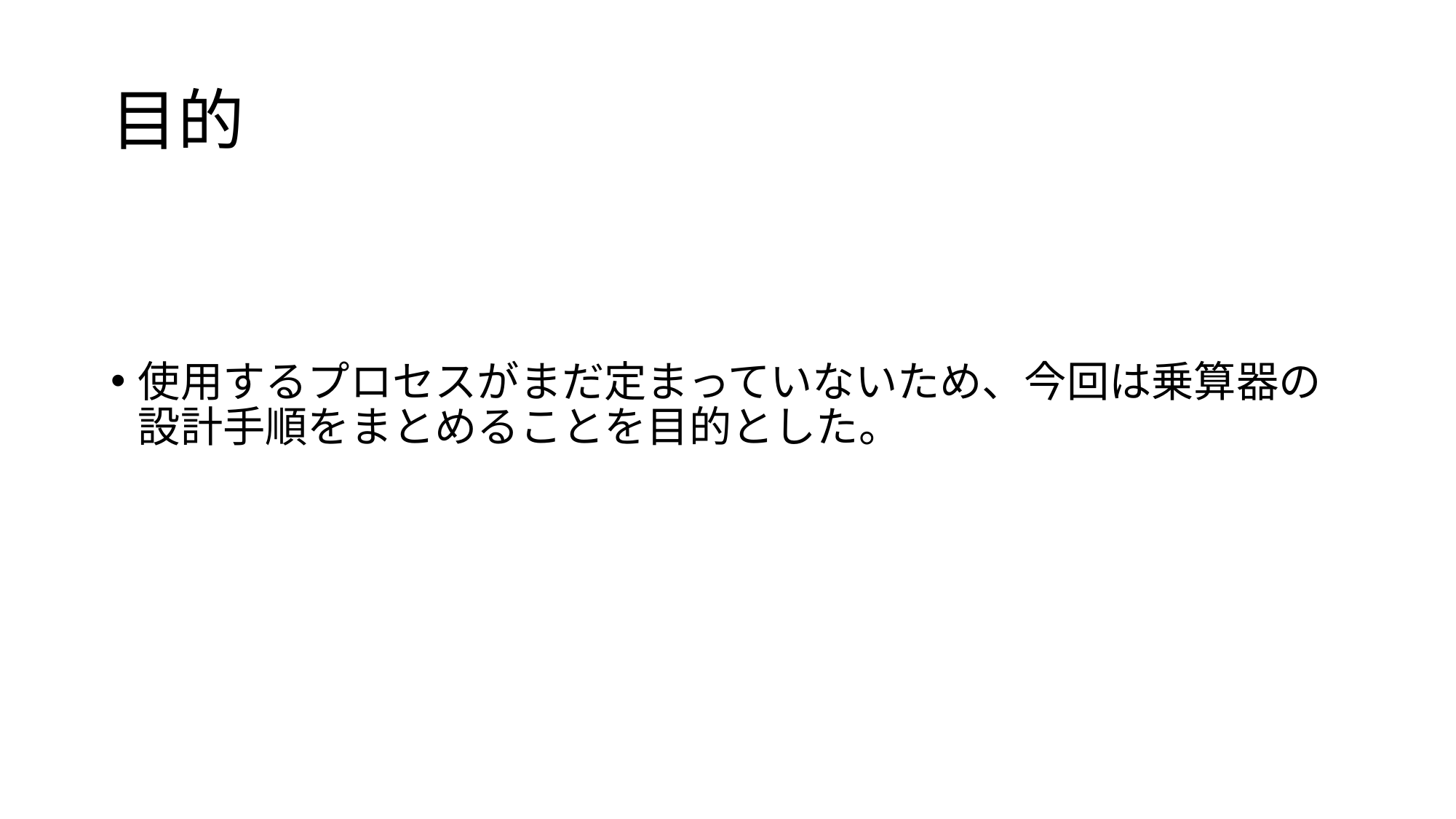

# 目的
使用するプロセスがまだ定まっていないため、今回は乗算器の設計手順をまとめることを目的とした。